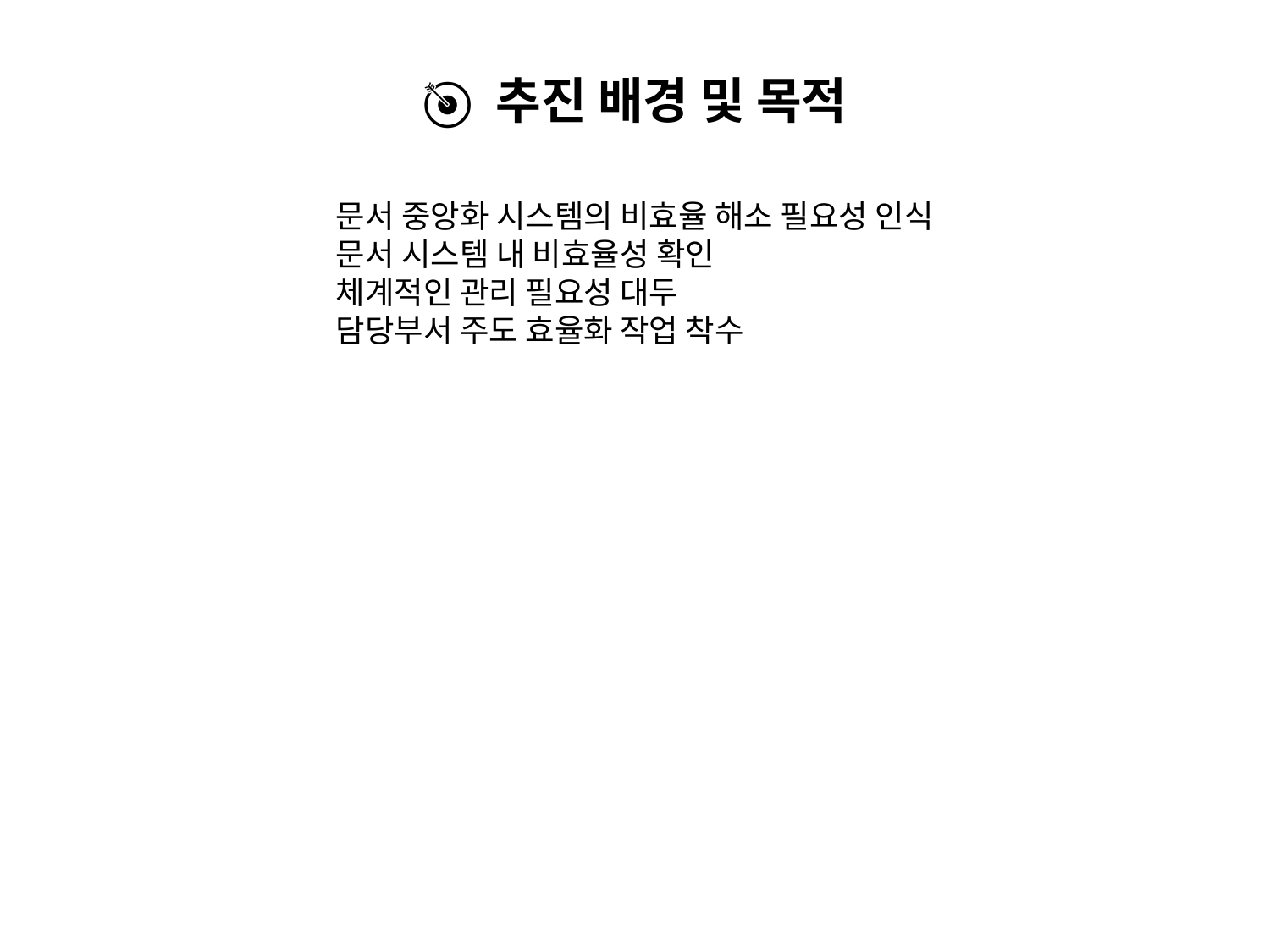

🎯 추진 배경 및 목적
문서 중앙화 시스템의 비효율 해소 필요성 인식
문서 시스템 내 비효율성 확인
체계적인 관리 필요성 대두
담당부서 주도 효율화 작업 착수